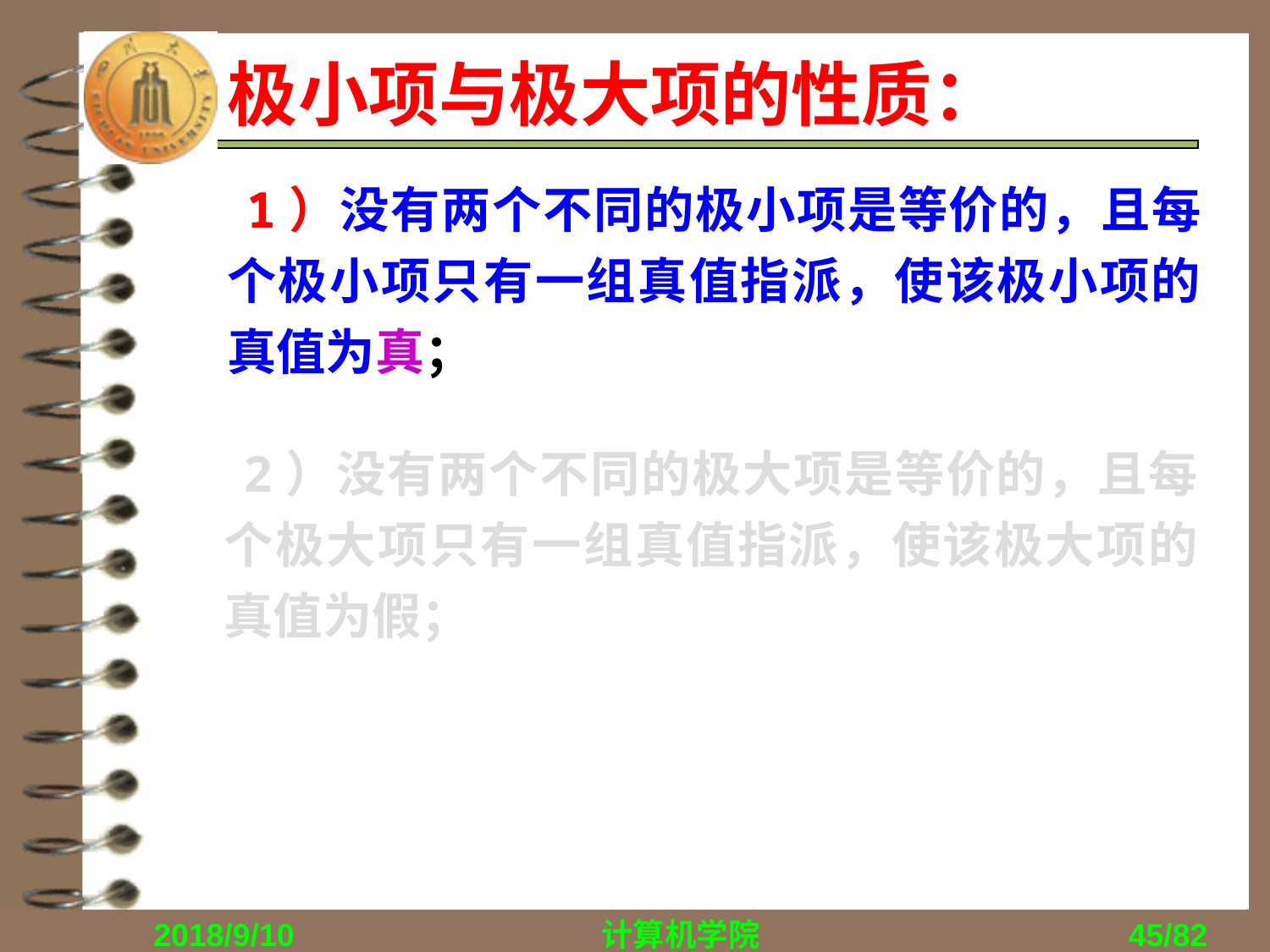

# 极小项与极大项的性质：
   1）没有两个不同的极小项是等价的，且每个极小项只有一组真值指派，使该极小项的真值为真；
   2）没有两个不同的极大项是等价的，且每个极大项只有一组真值指派，使该极大项的真值为假；
2018/9/10
计算机学院
45/82